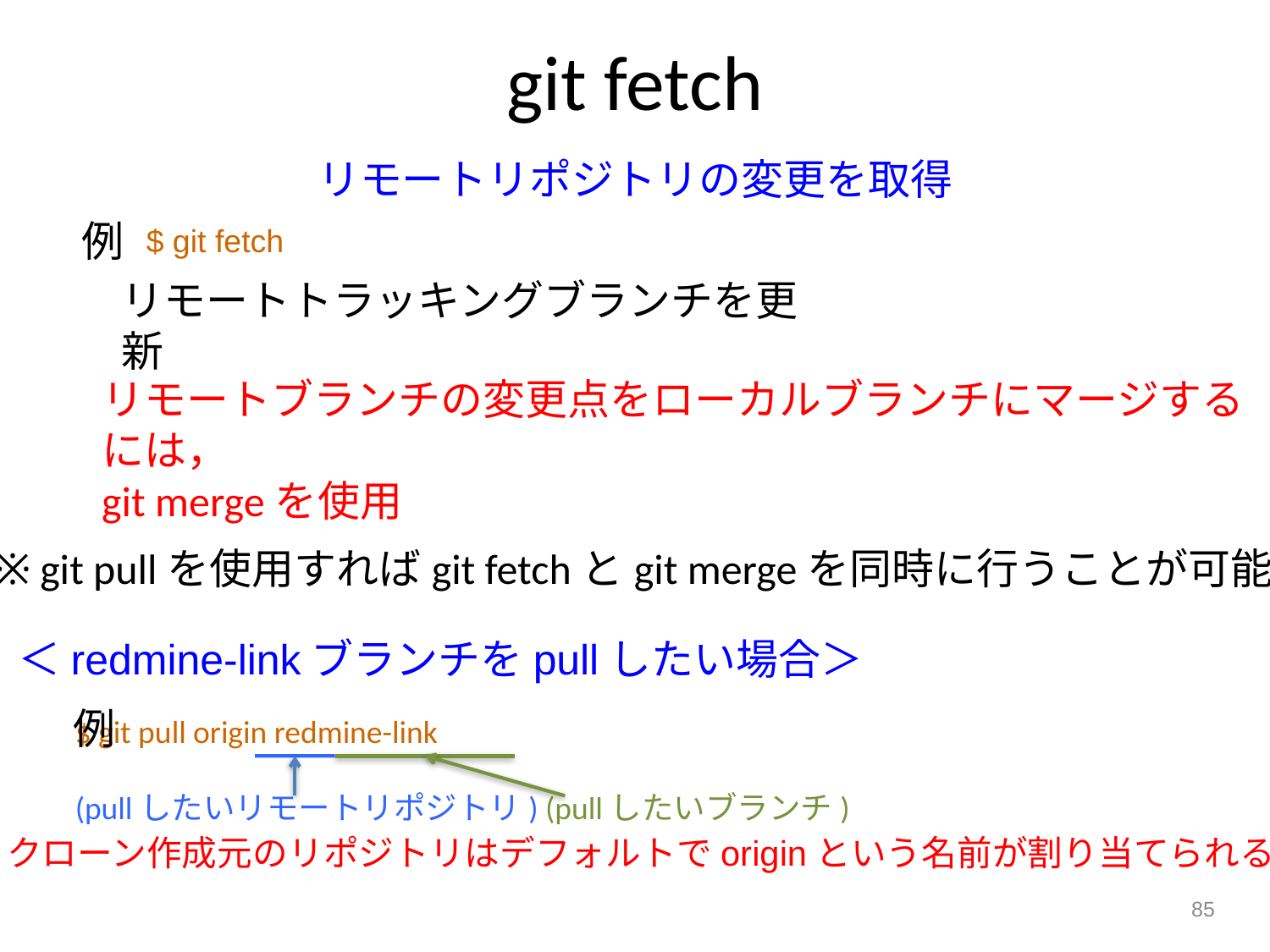

# git fetch
リモートリポジトリの変更を取得
例
$ git fetch
リモートトラッキングブランチを更新
リモートブランチの変更点をローカルブランチにマージするには，
git mergeを使用
※ git pullを使用すればgit fetchとgit mergeを同時に行うことが可能
＜redmine-linkブランチをpullしたい場合＞
例
$ git pull origin redmine-link

(pullしたいリモートリポジトリ) (pullしたいブランチ)

クローン作成元のリポジトリはデフォルトでoriginという名前が割り当てられる
85